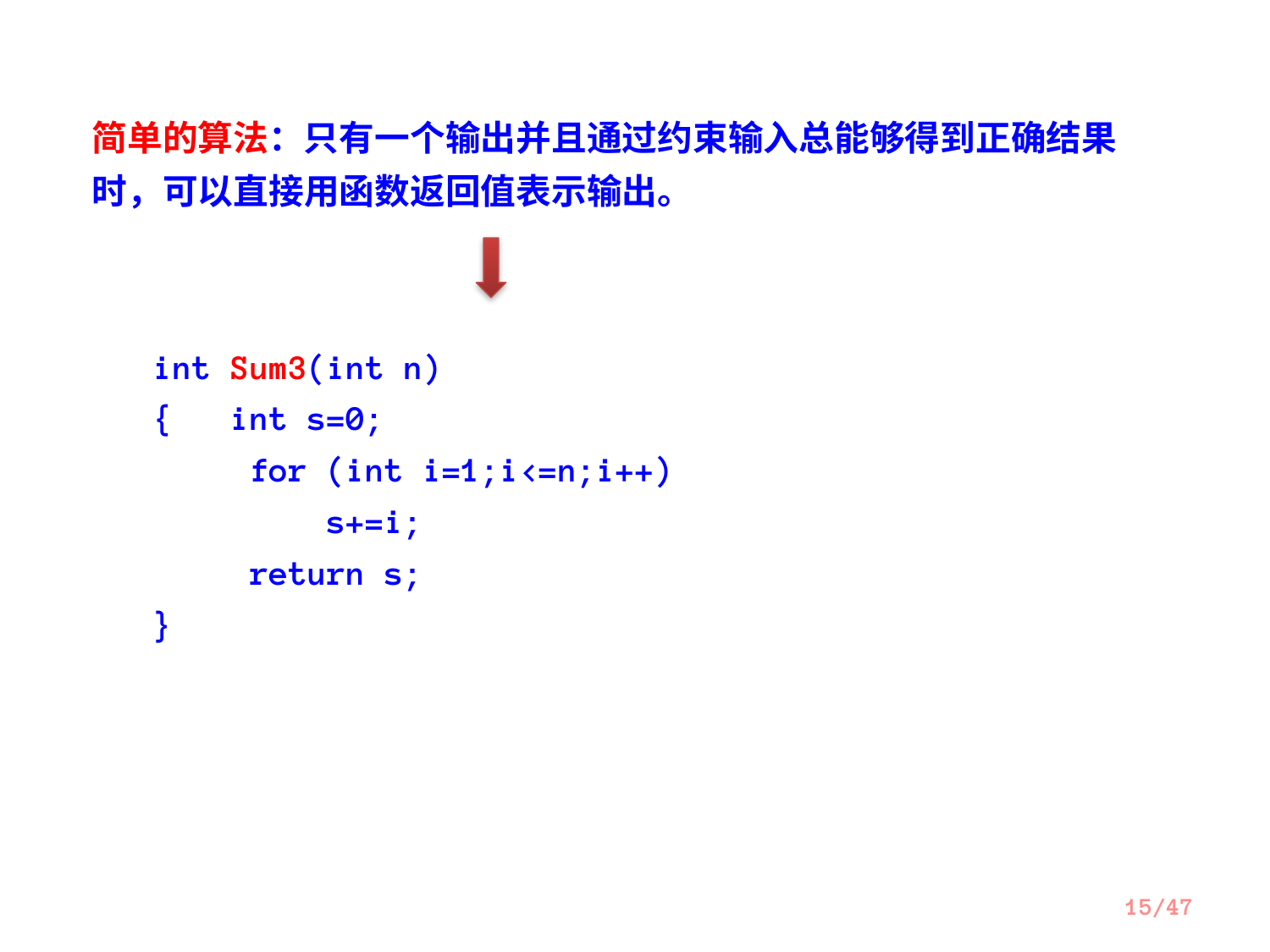

简单的算法：只有一个输出并且通过约束输入总能够得到正确结果时，可以直接用函数返回值表示输出。

int Sum3(int n)
{   int s=0;
     for (int i=1;i<=n;i++)
         s+=i;
     return s;
}
15/47